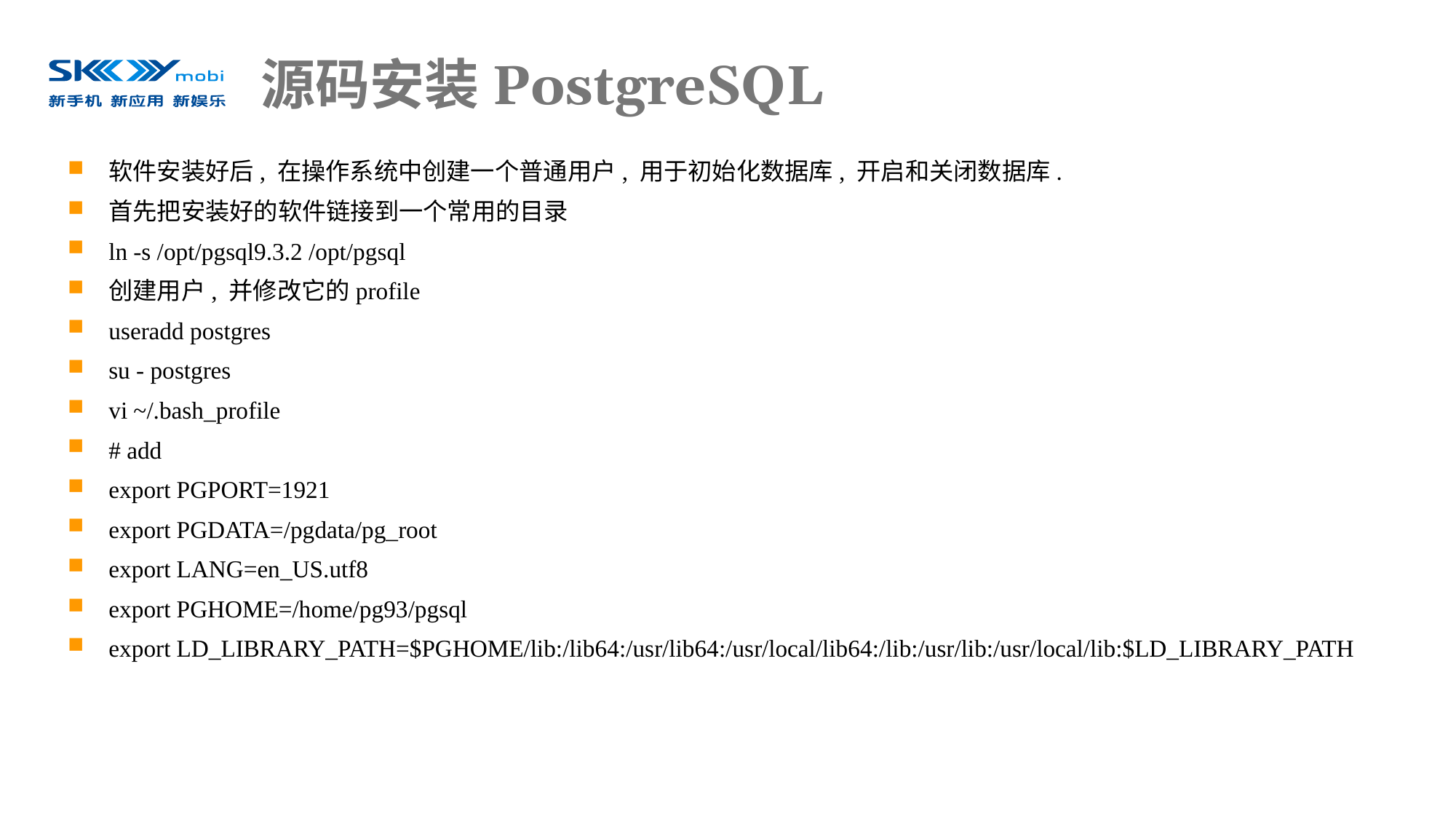

# 源码安装PostgreSQL
软件安装好后, 在操作系统中创建一个普通用户, 用于初始化数据库, 开启和关闭数据库.
首先把安装好的软件链接到一个常用的目录
ln -s /opt/pgsql9.3.2 /opt/pgsql
创建用户, 并修改它的profile
useradd postgres
su - postgres
vi ~/.bash_profile
# add
export PGPORT=1921
export PGDATA=/pgdata/pg_root
export LANG=en_US.utf8
export PGHOME=/home/pg93/pgsql
export LD_LIBRARY_PATH=$PGHOME/lib:/lib64:/usr/lib64:/usr/local/lib64:/lib:/usr/lib:/usr/local/lib:$LD_LIBRARY_PATH